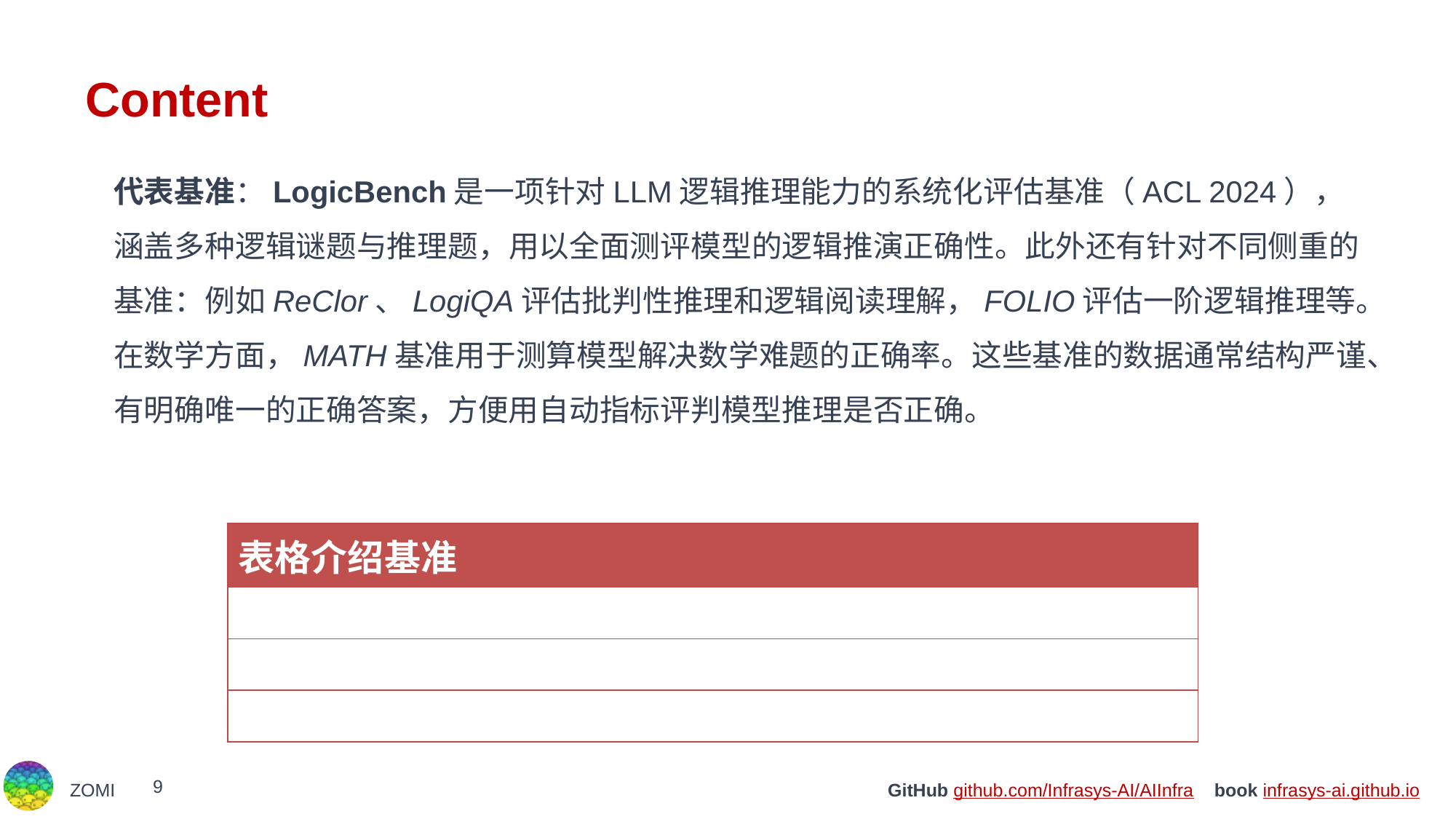

# Content
代表基准：LogicBench是一项针对LLM逻辑推理能力的系统化评估基准（ACL 2024），涵盖多种逻辑谜题与推理题，用以全面测评模型的逻辑推演正确性。此外还有针对不同侧重的基准：例如ReClor、LogiQA评估批判性推理和逻辑阅读理解，FOLIO评估一阶逻辑推理等。在数学方面，MATH基准用于测算模型解决数学难题的正确率。这些基准的数据通常结构严谨、有明确唯一的正确答案，方便用自动指标评判模型推理是否正确。
| 表格介绍基准 |  |
| --- | --- |
|  |  |
|  |  |
|  |  |